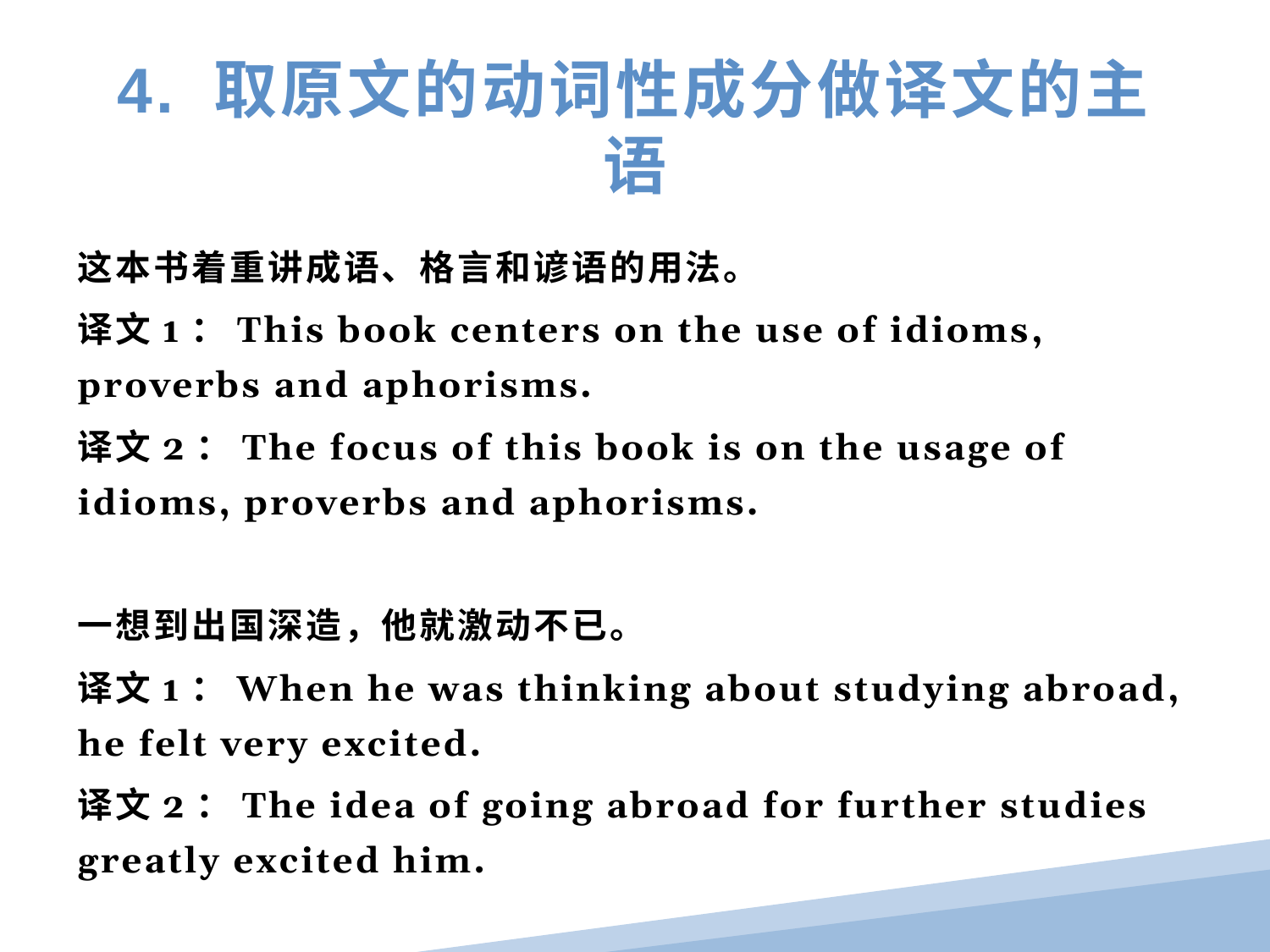

4. 取原文的动词性成分做译文的主语
这本书着重讲成语、格言和谚语的用法。
译文1：This book centers on the use of idioms, proverbs and aphorisms.
译文2：The focus of this book is on the usage of idioms, proverbs and aphorisms.

一想到出国深造，他就激动不已。
译文1：When he was thinking about studying abroad, he felt very excited.
译文2：The idea of going abroad for further studies greatly excited him.